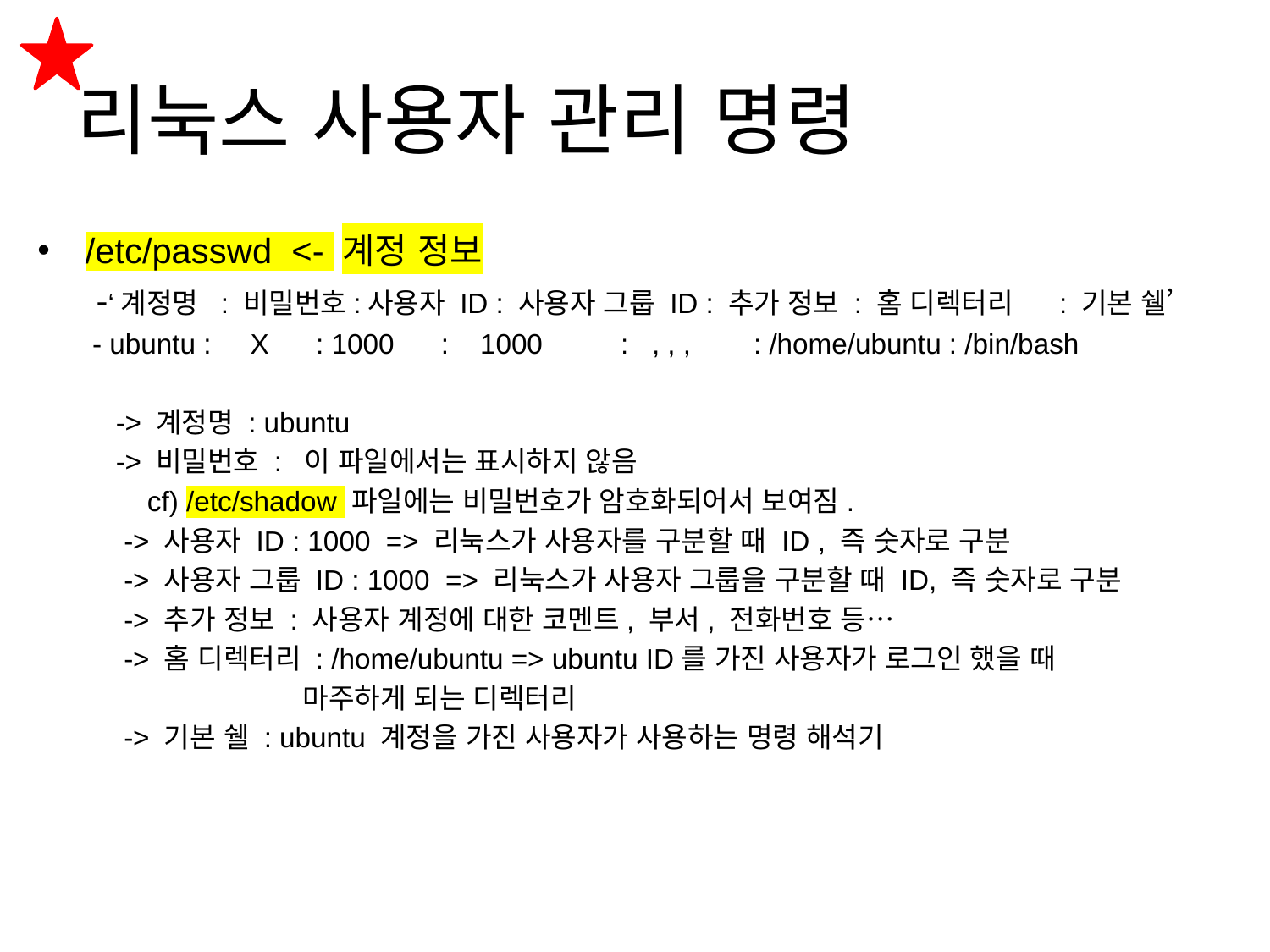

# 리눅스 사용자 관리 명령
/etc/passwd  <- 계정 정보
      -‘계정명  : 비밀번호:사용자 ID : 사용자 그룹 ID : 추가 정보 : 홈 디렉터리     : 기본 쉘’
       - ubuntu :     X      : 1000      :    1000          :   , , ,        : /home/ubuntu : /bin/bash

          -> 계정명 : ubuntu
          -> 비밀번호 :  이 파일에서는 표시하지 않음
              cf) /etc/shadow 파일에는 비밀번호가 암호화되어서 보여짐.
           -> 사용자 ID : 1000  => 리눅스가 사용자를 구분할 때 ID , 즉 숫자로 구분
           -> 사용자 그룹 ID : 1000  => 리눅스가 사용자 그룹을 구분할 때 ID, 즉 숫자로 구분
           -> 추가 정보 : 사용자 계정에 대한 코멘트, 부서, 전화번호 등…
           -> 홈 디렉터리 : /home/ubuntu => ubuntu ID를 가진 사용자가 로그인 했을 때
                                 마주하게 되는 디렉터리
           -> 기본 쉘 : ubuntu 계정을 가진 사용자가 사용하는 명령 해석기